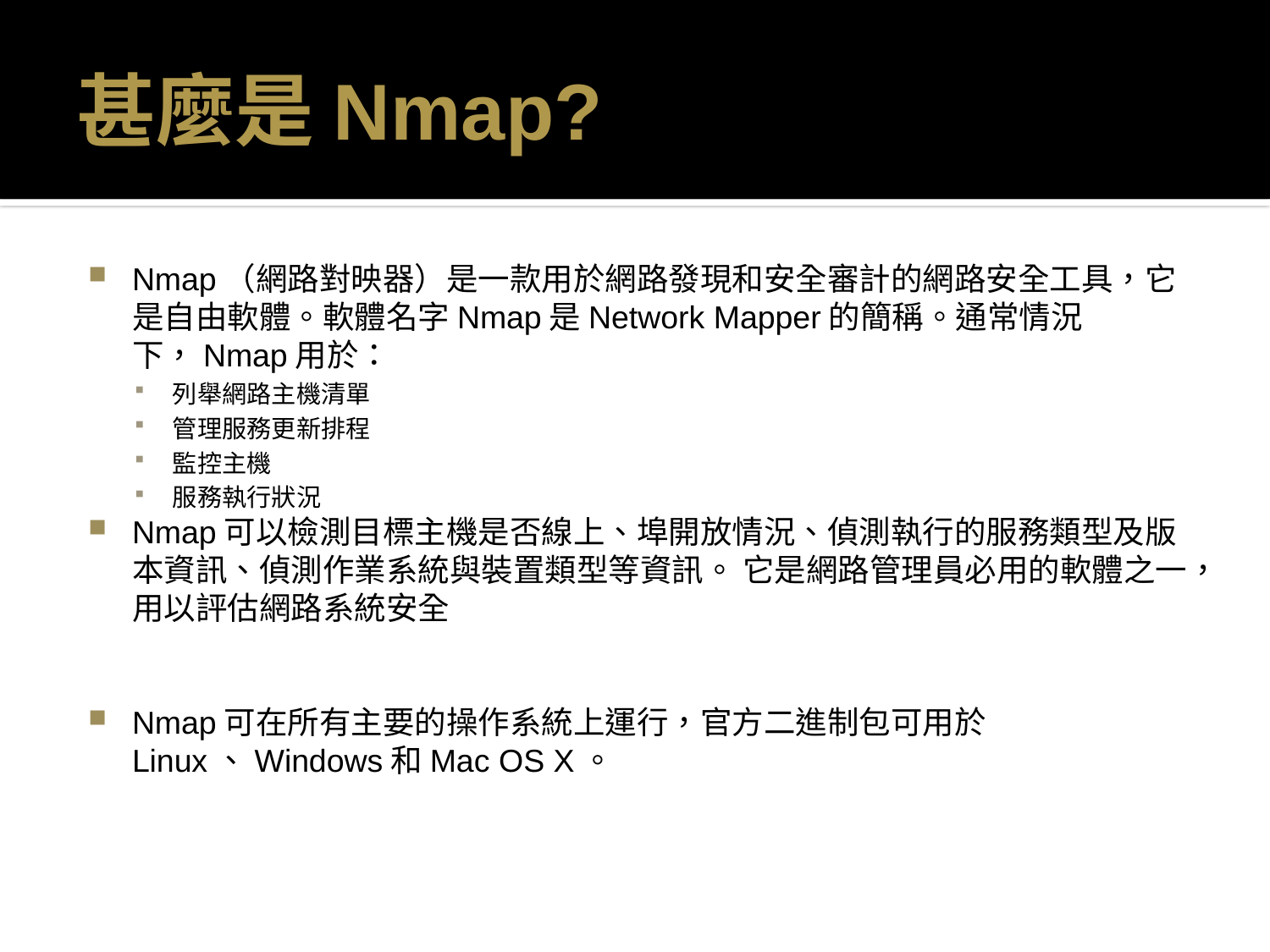

# 甚麼是Nmap?
Nmap（網路對映器）是一款用於網路發現和安全審計的網路安全工具，它是自由軟體。軟體名字Nmap是Network Mapper的簡稱。通常情況下，Nmap用於：
列舉網路主機清單
管理服務更新排程
監控主機
服務執行狀況
Nmap可以檢測目標主機是否線上、埠開放情況、偵測執行的服務類型及版本資訊、偵測作業系統與裝置類型等資訊。 它是網路管理員必用的軟體之一，用以評估網路系統安全

Nmap可在所有主要的操作系統上運行，官方二進制包可用於Linux、Windows和Mac OS X。